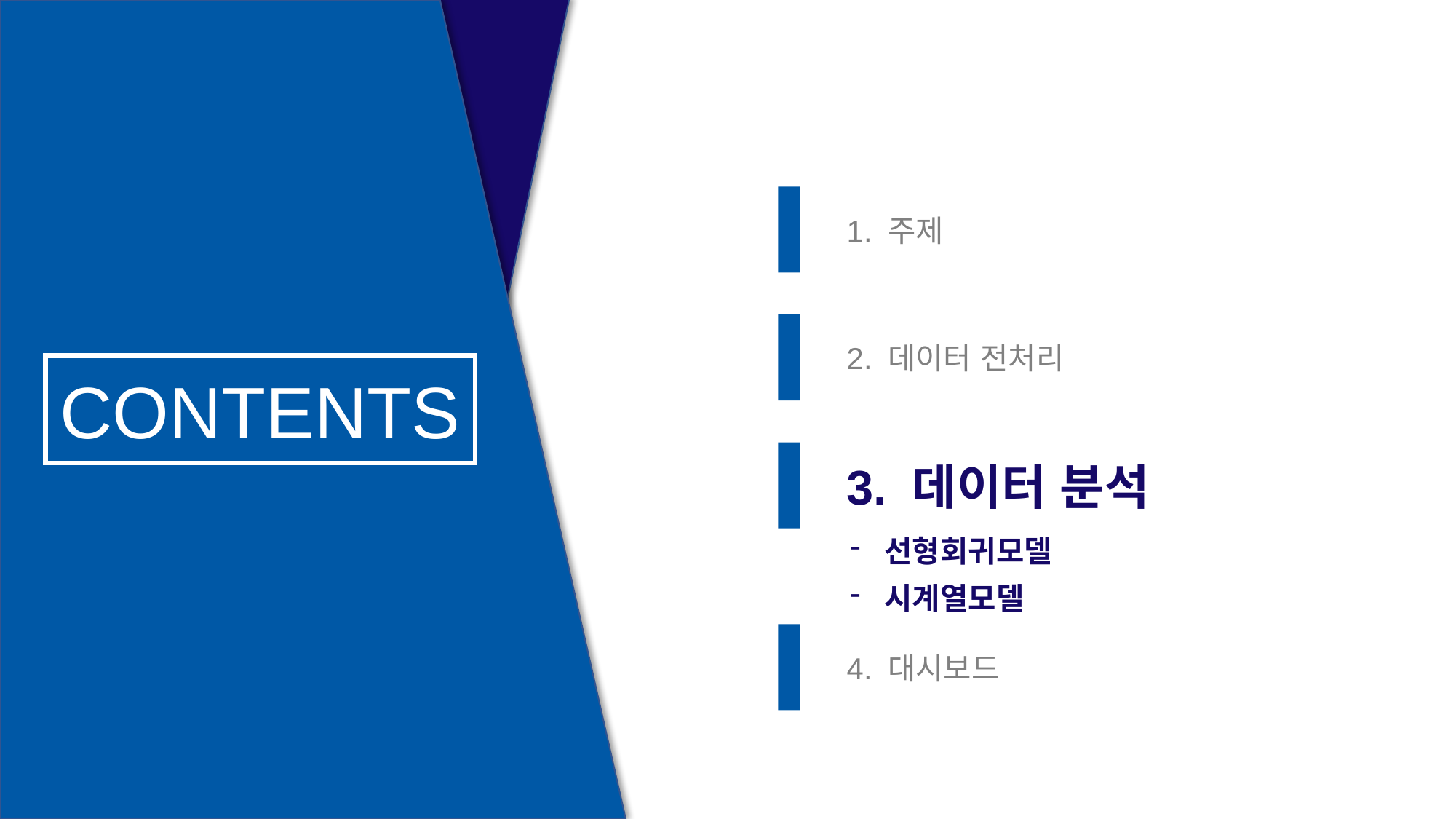

1. 주제

2. 데이터 전처리
CONTENTS

3. 데이터 분석
선형회귀모델
시계열모델

4. 대시보드